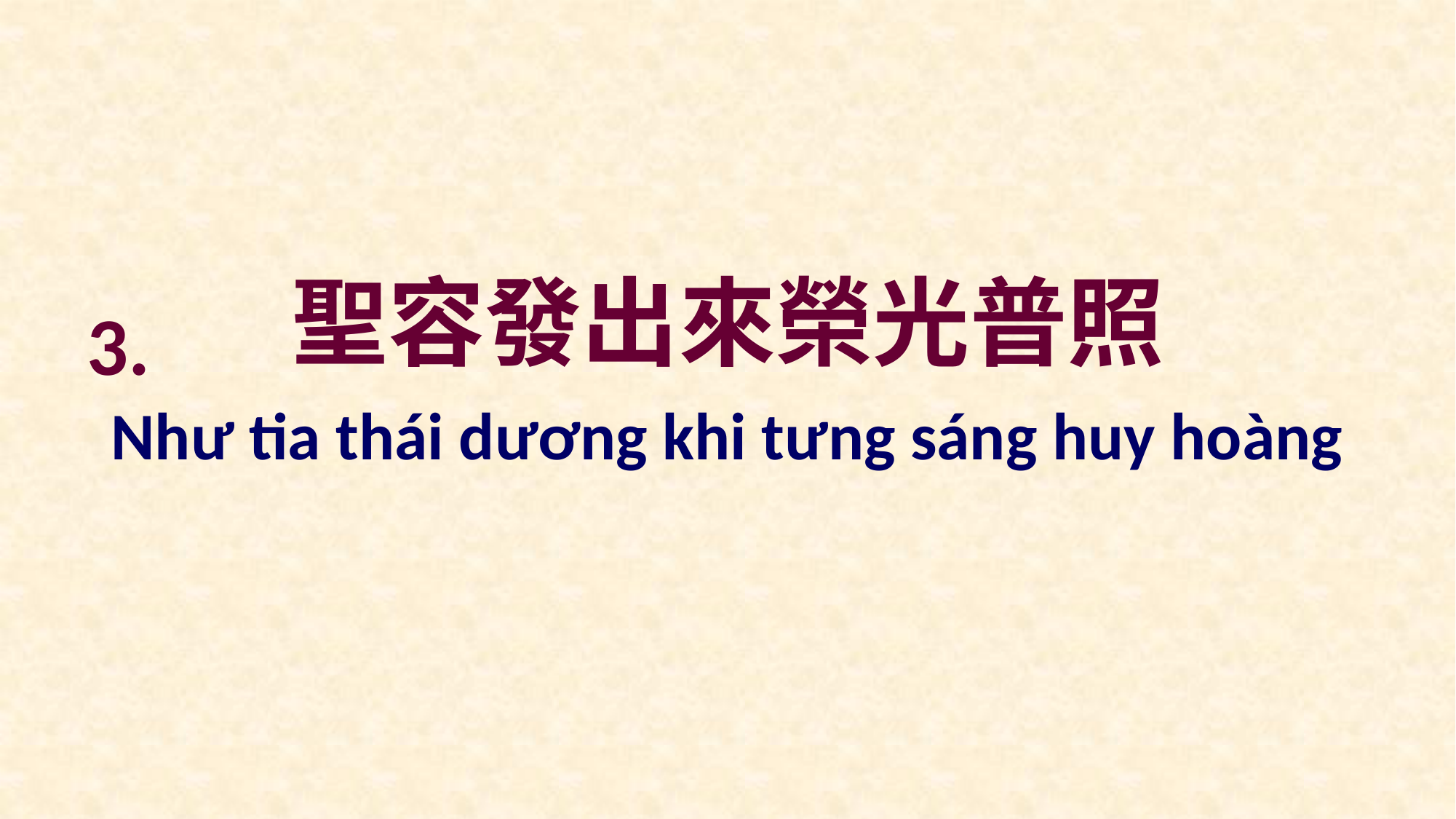

聖容發出來榮光普照
3.
Như tia thái dương khi tưng sáng huy hoàng